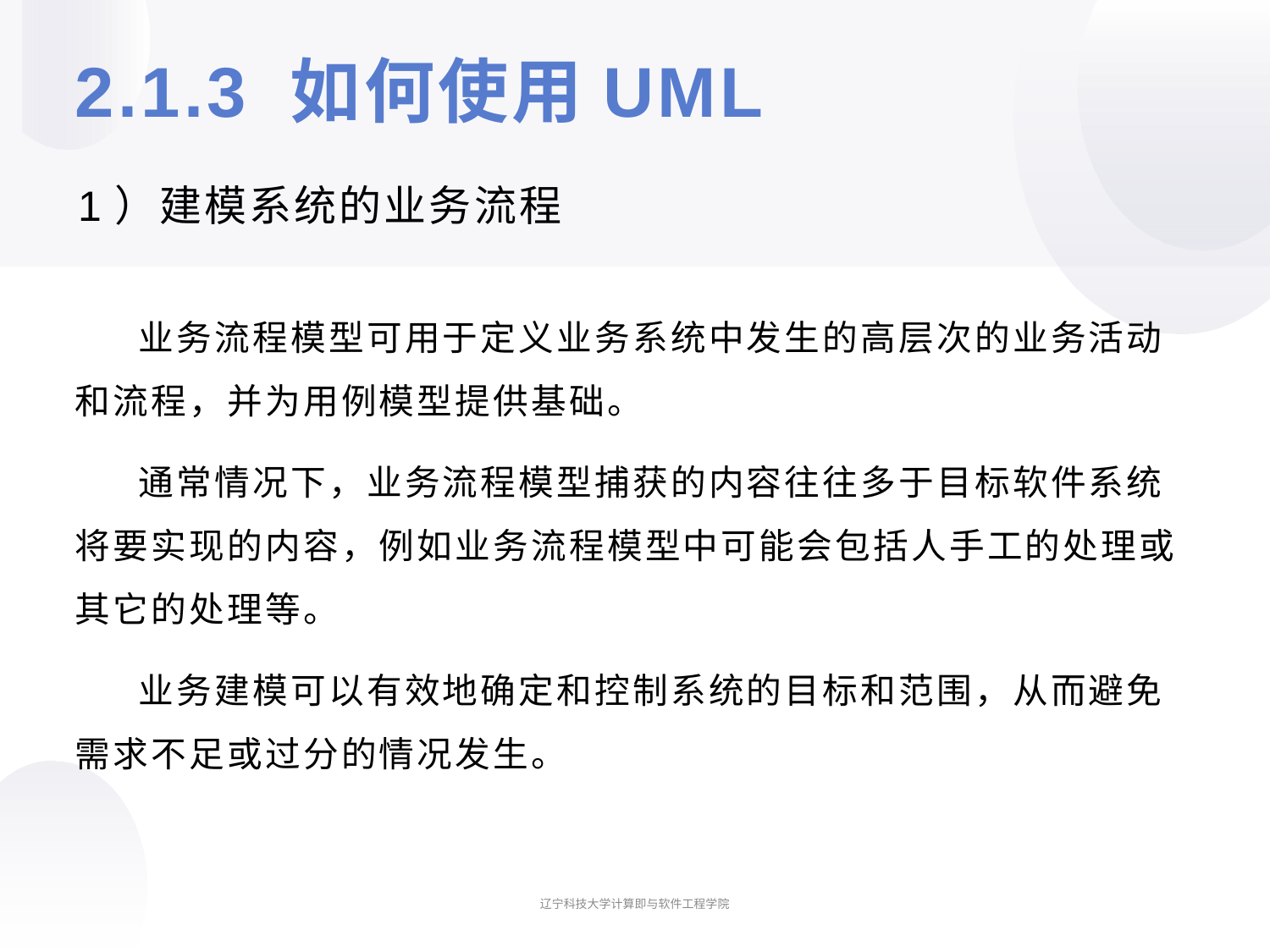

# 2.1.3 如何使用UML
1）建模系统的业务流程

业务流程模型可用于定义业务系统中发生的高层次的业务活动和流程，并为用例模型提供基础。
通常情况下，业务流程模型捕获的内容往往多于目标软件系统将要实现的内容，例如业务流程模型中可能会包括人手工的处理或其它的处理等。
业务建模可以有效地确定和控制系统的目标和范围，从而避免需求不足或过分的情况发生。

辽宁科技大学计算即与软件工程学院
21